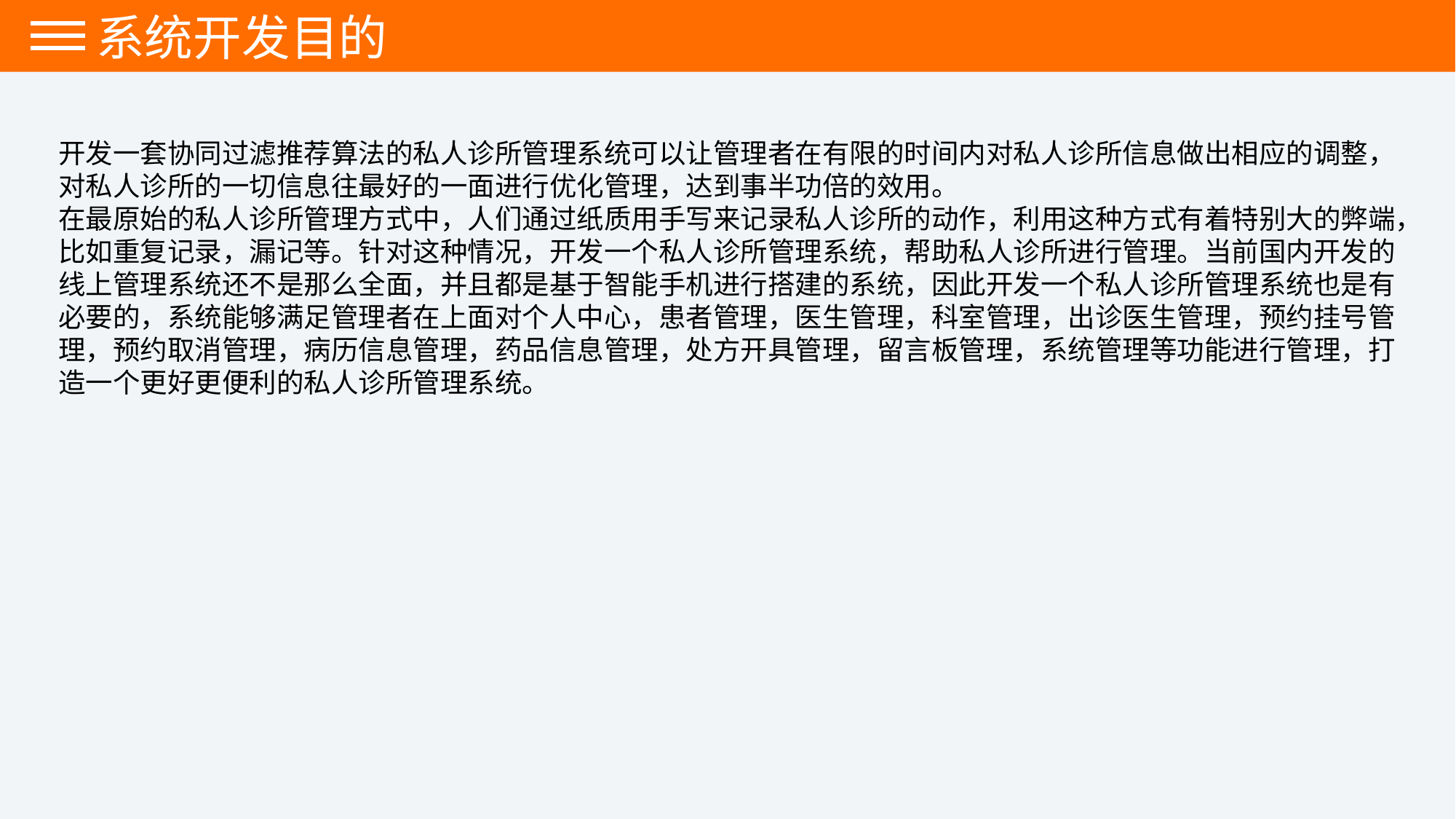

系统开发目的
开发一套协同过滤推荐算法的私人诊所管理系统可以让管理者在有限的时间内对私人诊所信息做出相应的调整，对私人诊所的一切信息往最好的一面进行优化管理，达到事半功倍的效用。
在最原始的私人诊所管理方式中，人们通过纸质用手写来记录私人诊所的动作，利用这种方式有着特别大的弊端，比如重复记录，漏记等。针对这种情况，开发一个私人诊所管理系统，帮助私人诊所进行管理。当前国内开发的线上管理系统还不是那么全面，并且都是基于智能手机进行搭建的系统，因此开发一个私人诊所管理系统也是有必要的，系统能够满足管理者在上面对个人中心，患者管理，医生管理，科室管理，出诊医生管理，预约挂号管理，预约取消管理，病历信息管理，药品信息管理，处方开具管理，留言板管理，系统管理等功能进行管理，打造一个更好更便利的私人诊所管理系统。